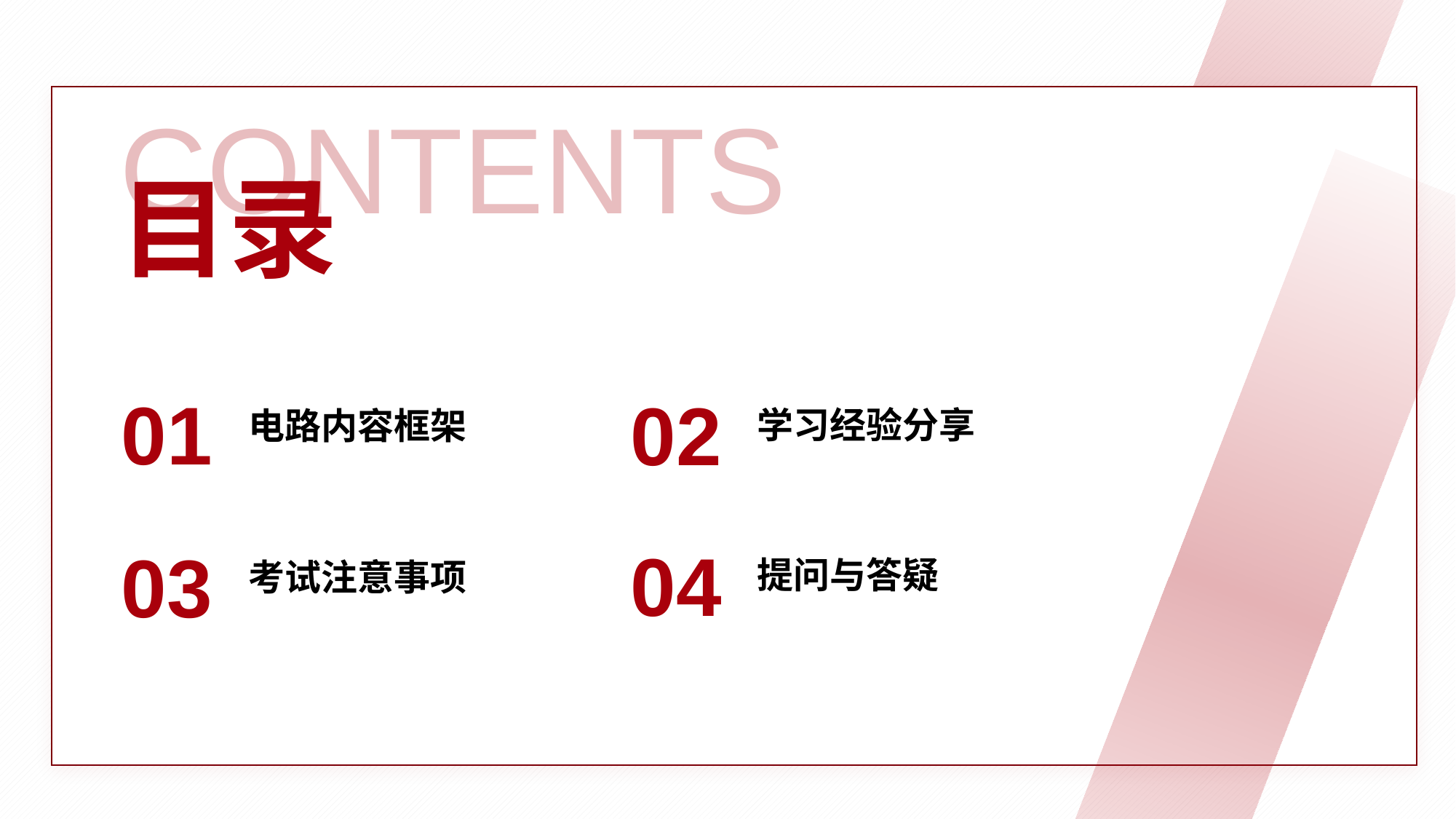

01
02
学习经验分享
电路内容框架
04
03
提问与答疑
考试注意事项